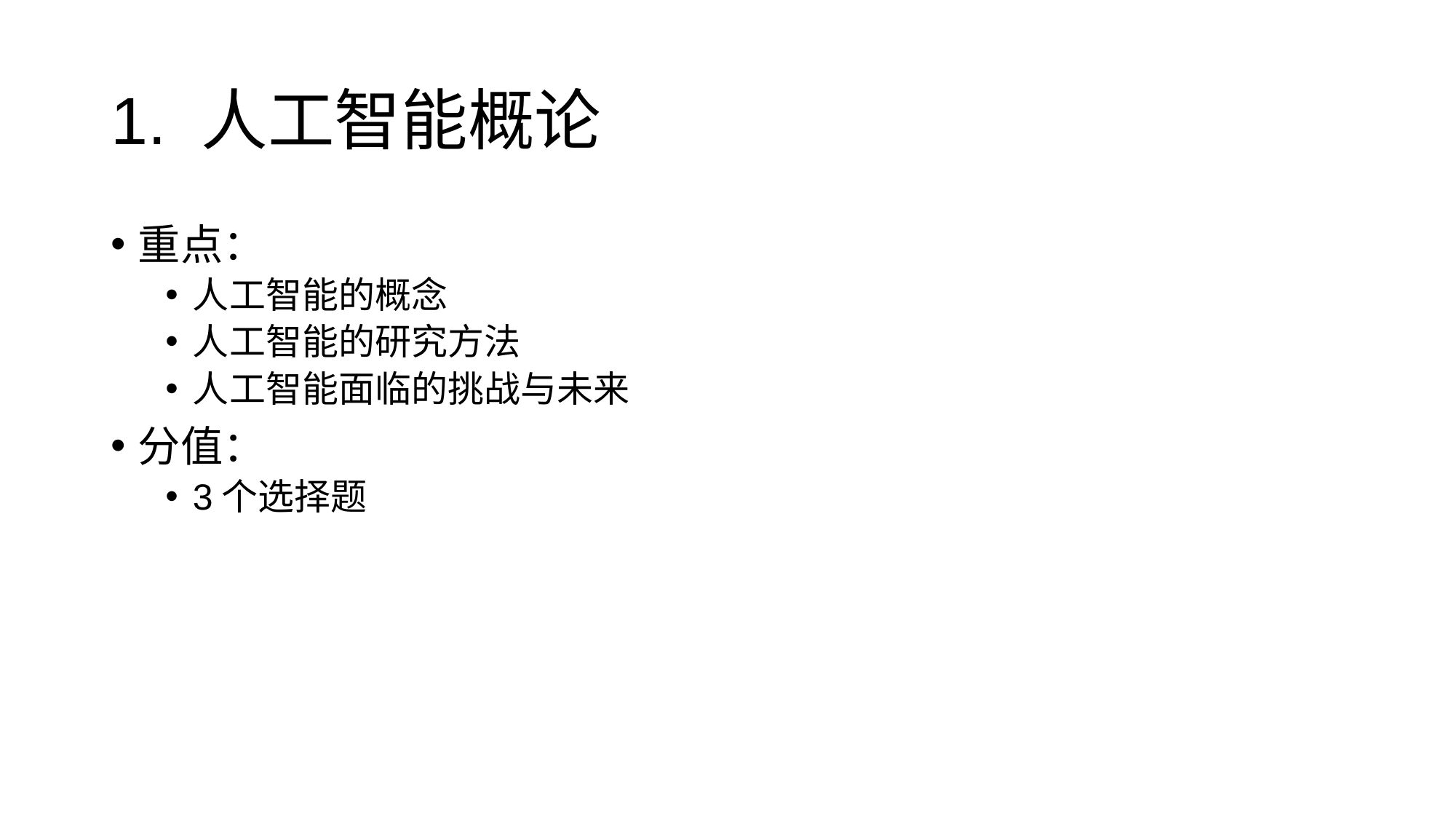

# 1. 人工智能概论
重点：
人工智能的概念
人工智能的研究方法
人工智能面临的挑战与未来
分值：
3个选择题